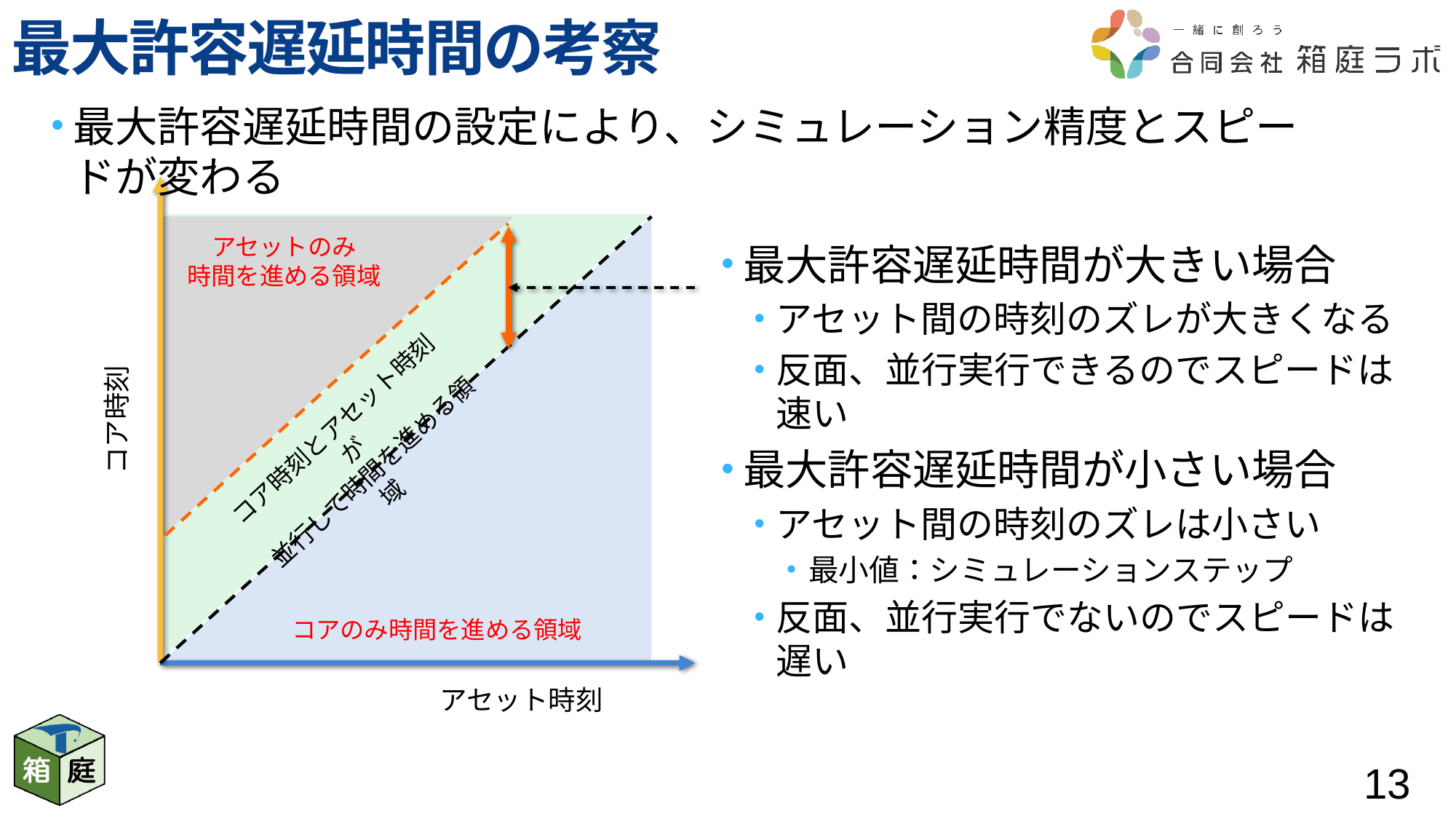

# 最大許容遅延時間の考察
最大許容遅延時間の設定により、シミュレーション精度とスピードが変わる

アセットのみ
時間を進める領域
最大許容遅延時間が大きい場合
アセット間の時刻のズレが大きくなる
反面、並行実行できるのでスピードは速い
最大許容遅延時間が小さい場合
アセット間の時刻のズレは小さい
最小値：シミュレーションステップ
反面、並行実行でないのでスピードは遅い

コア時刻
コア時刻とアセット時刻が
並行して時間を進める領域
コアのみ時間を進める領域
アセット時刻
13